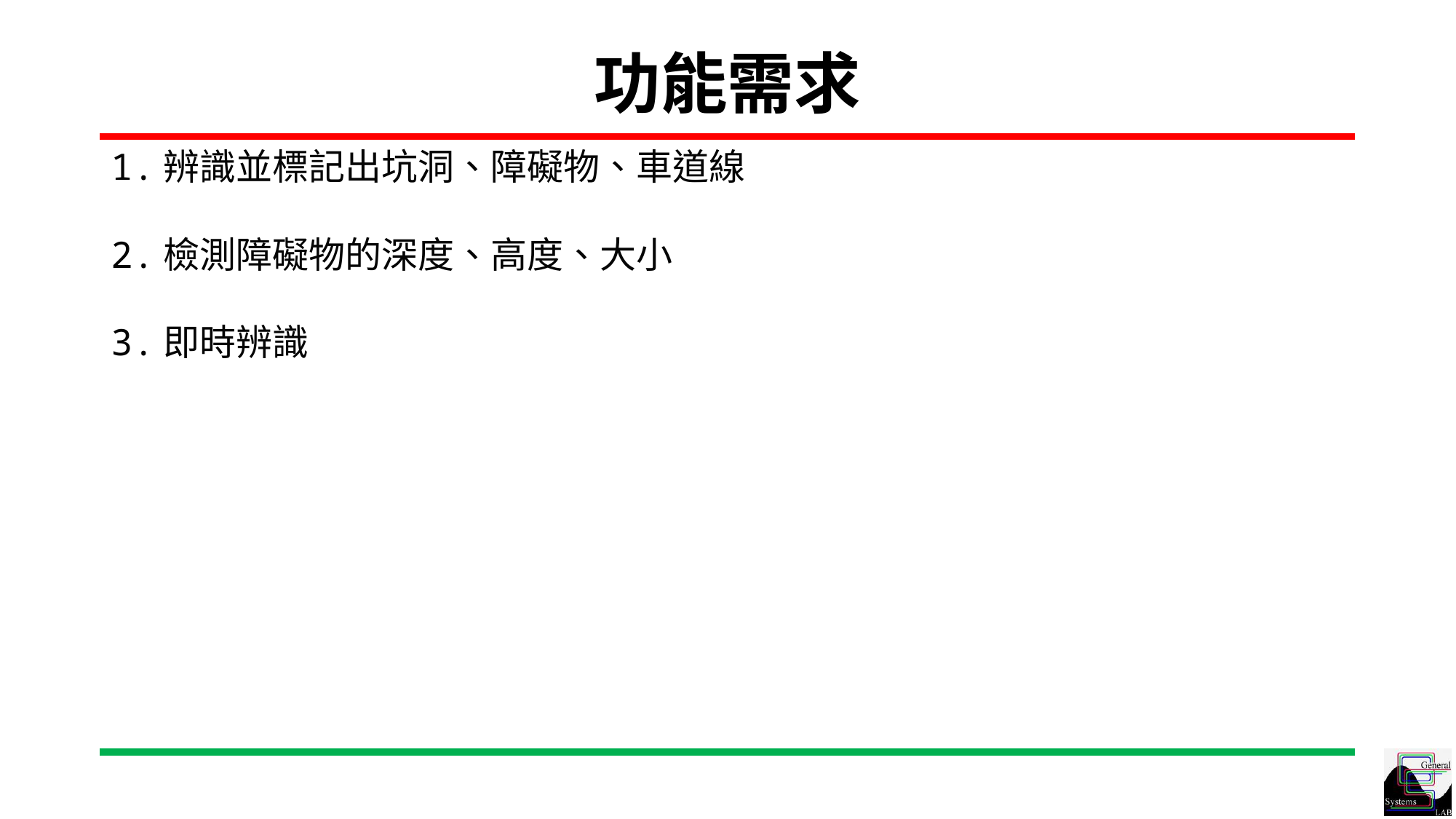

# 功能需求
1.辨識並標記出坑洞、障礙物、車道線

2.檢測障礙物的深度、高度、大小

3.即時辨識